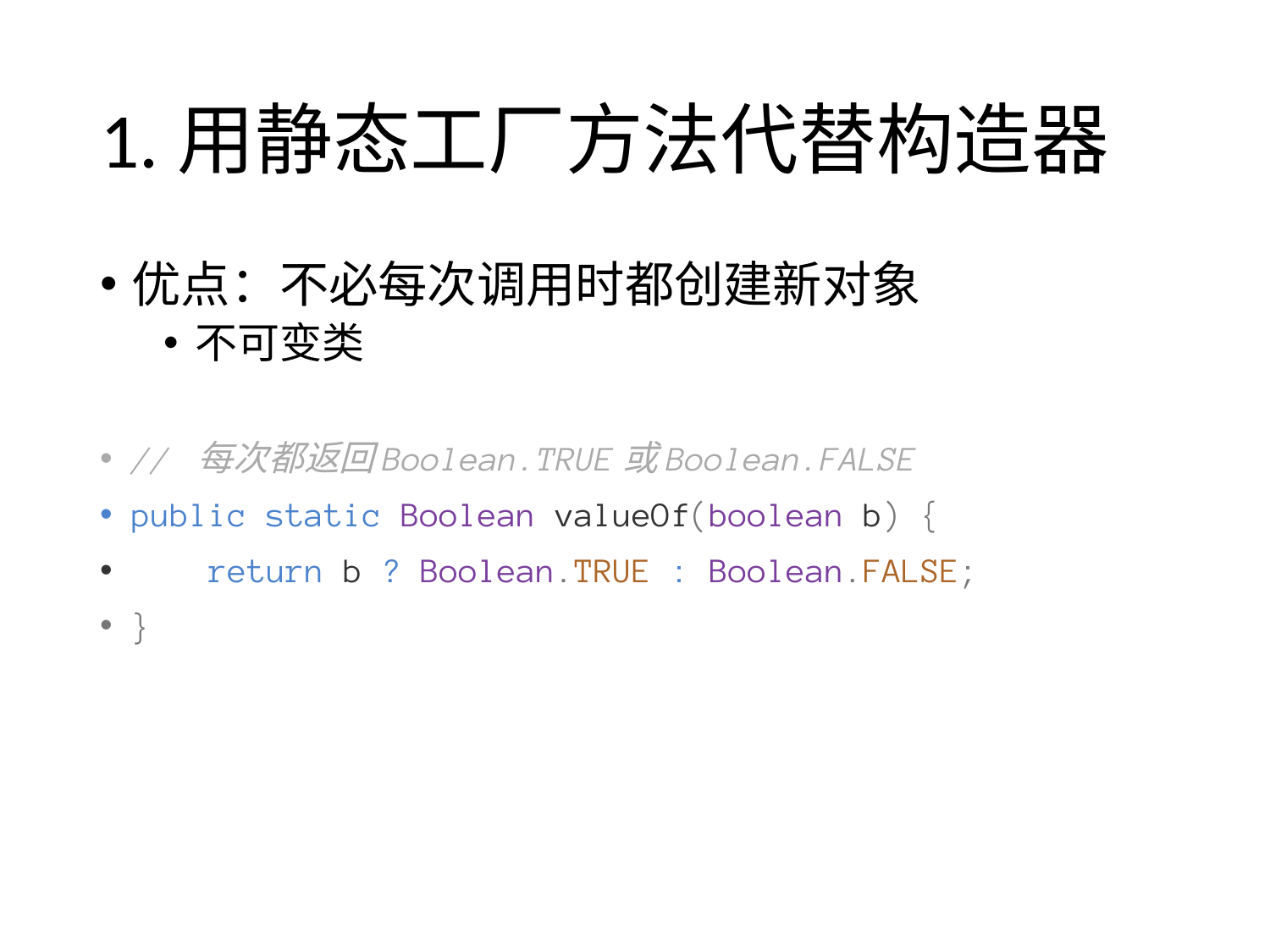

# 1.用静态工厂方法代替构造器
优点：不必每次调用时都创建新对象
不可变类

// 每次都返回Boolean.TRUE或Boolean.FALSE
public static Boolean valueOf(boolean b) {
    return b ? Boolean.TRUE : Boolean.FALSE;
}